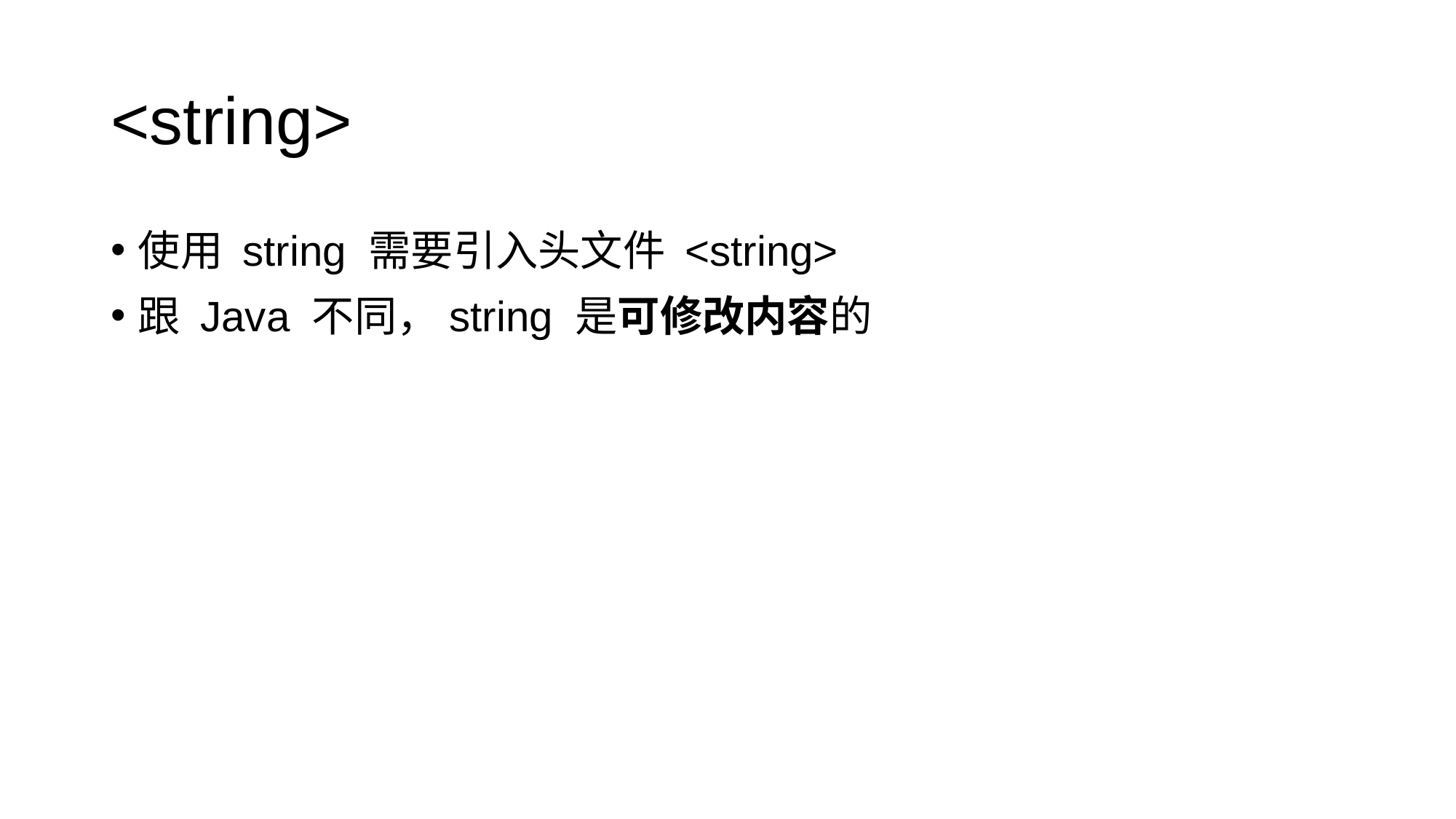

# <string>
使用 string 需要引入头文件 <string>
跟 Java 不同，string 是可修改内容的